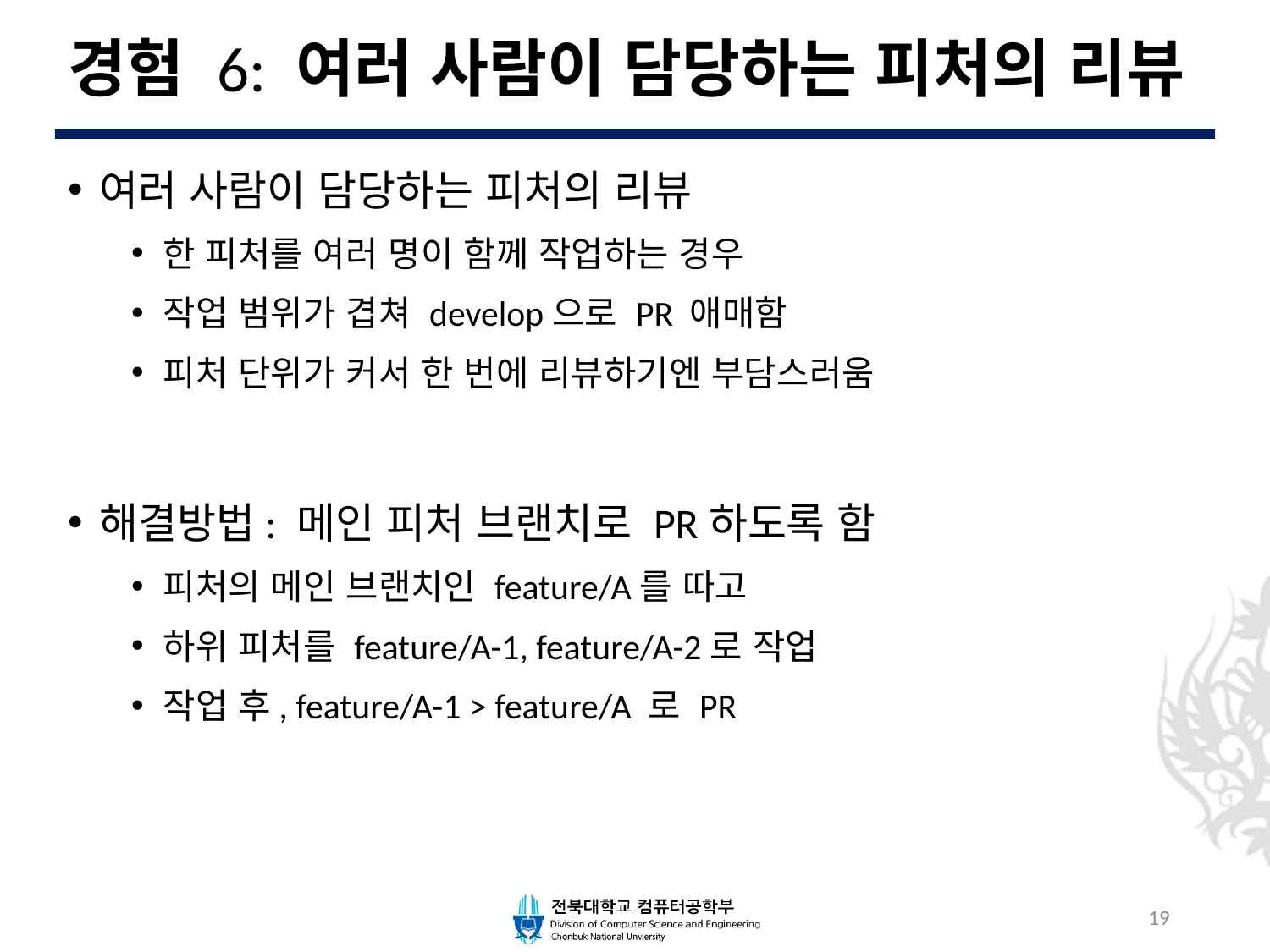

# 경험 6: 여러 사람이 담당하는 피처의 리뷰
여러 사람이 담당하는 피처의 리뷰
한 피처를 여러 명이 함께 작업하는 경우
작업 범위가 겹쳐 develop으로 PR 애매함
피처 단위가 커서 한 번에 리뷰하기엔 부담스러움

해결방법: 메인 피처 브랜치로 PR하도록 함
피처의 메인 브랜치인 feature/A를 따고
하위 피처를 feature/A-1, feature/A-2로 작업
작업 후, feature/A-1 > feature/A 로 PR

19